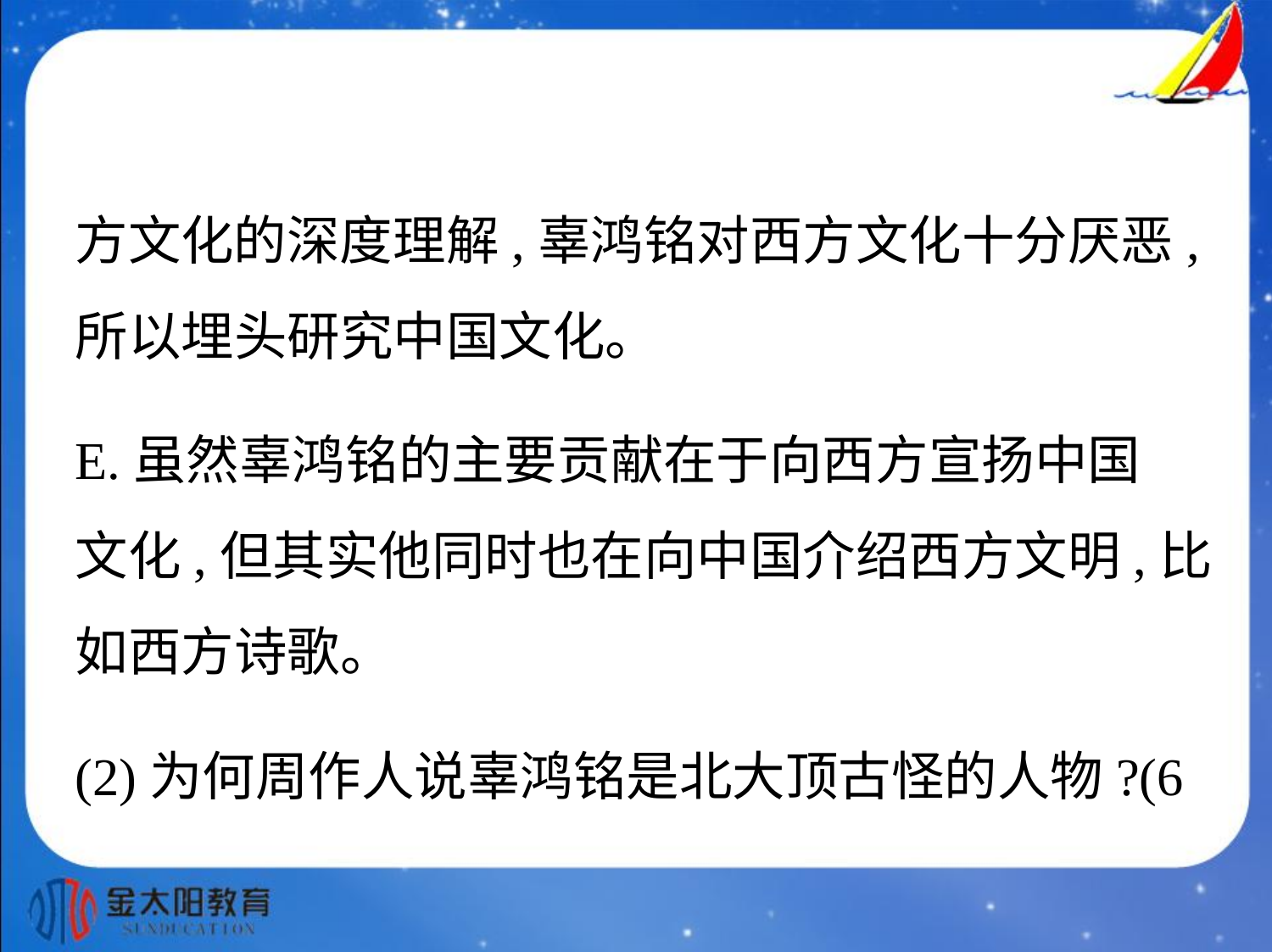

方文化的深度理解,辜鸿铭对西方文化十分厌恶,
所以埋头研究中国文化。
E.虽然辜鸿铭的主要贡献在于向西方宣扬中国
文化,但其实他同时也在向中国介绍西方文明,比
如西方诗歌。
(2)为何周作人说辜鸿铭是北大顶古怪的人物?(6